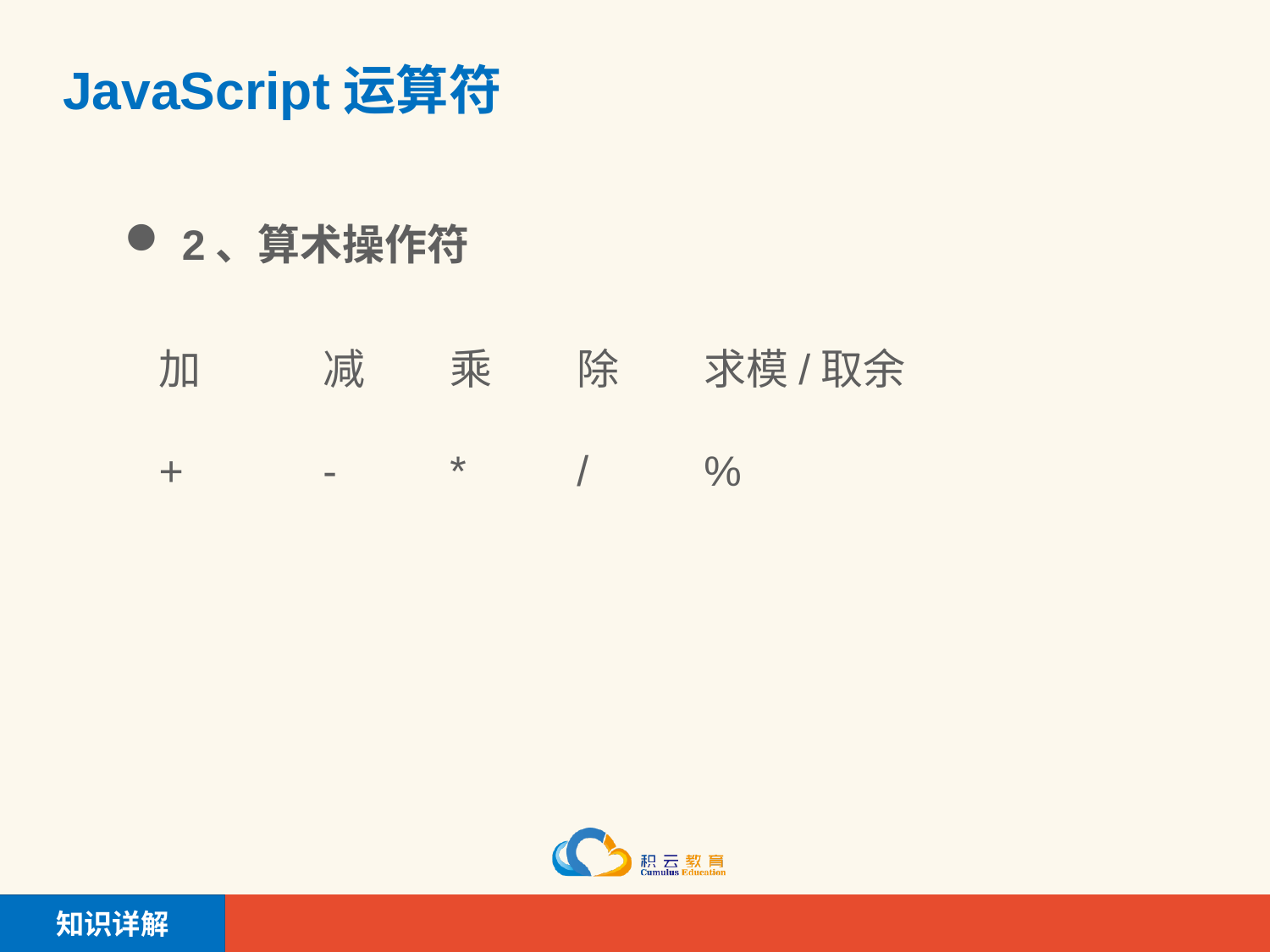

# JavaScript运算符
 2、算术操作符
加	减	乘	除	求模/取余

+		-	*	/	%